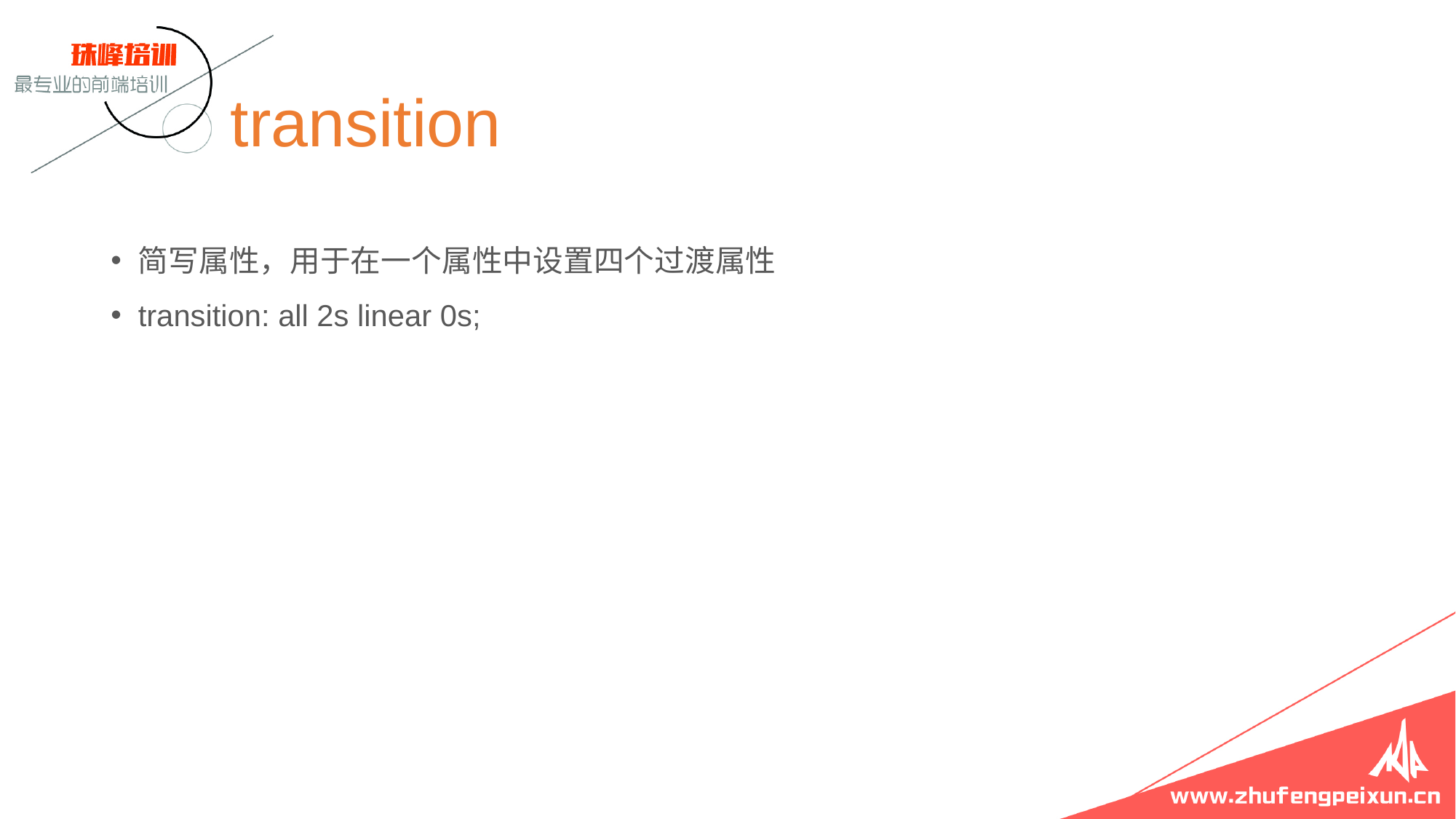

# transition
简写属性，用于在一个属性中设置四个过渡属性
transition: all 2s linear 0s;